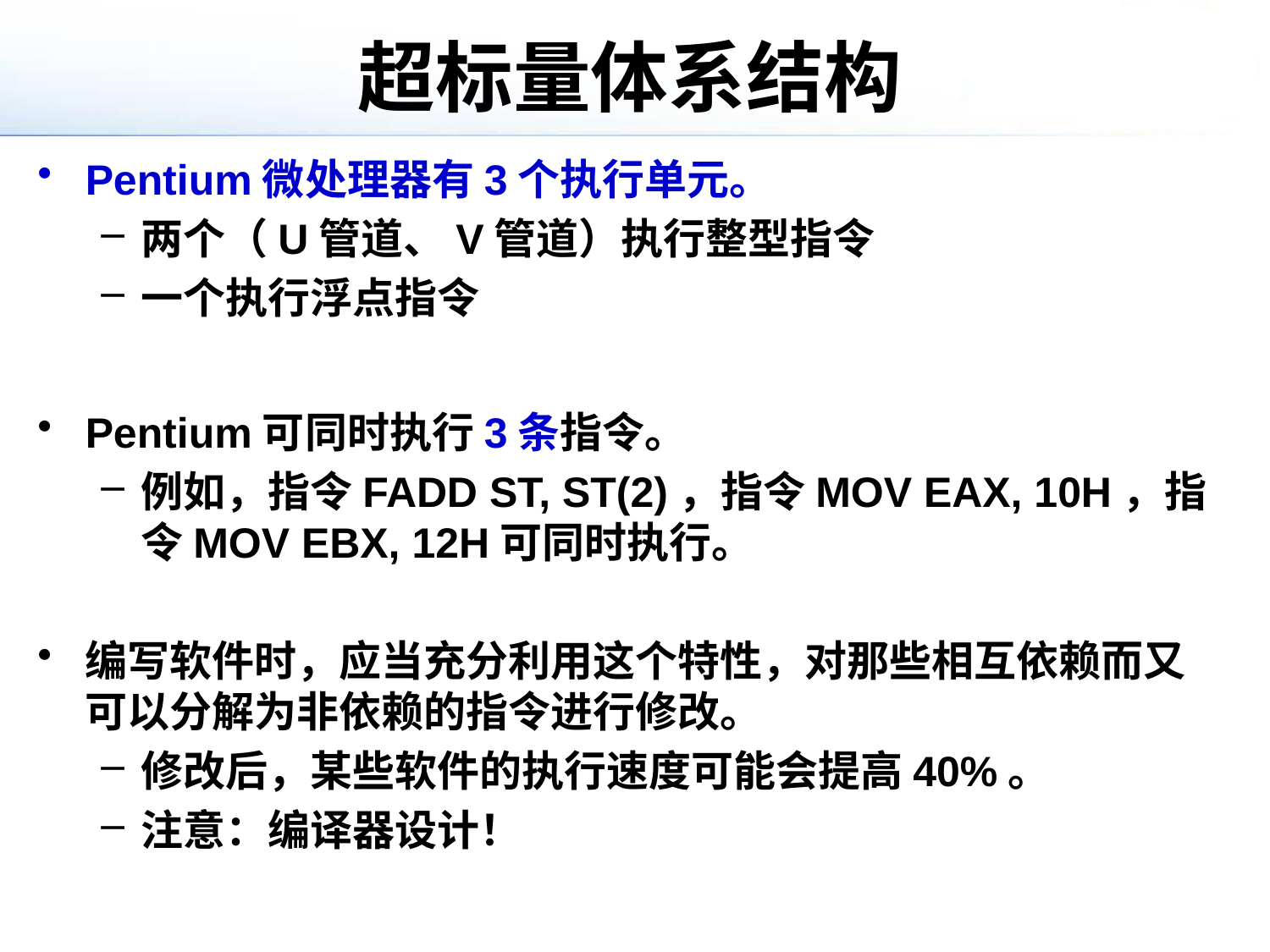

# 超标量体系结构
Pentium微处理器有3个执行单元。
两个（U管道、V管道）执行整型指令
一个执行浮点指令

Pentium可同时执行3条指令。
例如，指令FADD ST, ST(2)，指令MOV EAX, 10H，指令MOV EBX, 12H可同时执行。

编写软件时，应当充分利用这个特性，对那些相互依赖而又可以分解为非依赖的指令进行修改。
修改后，某些软件的执行速度可能会提高40%。
注意：编译器设计！